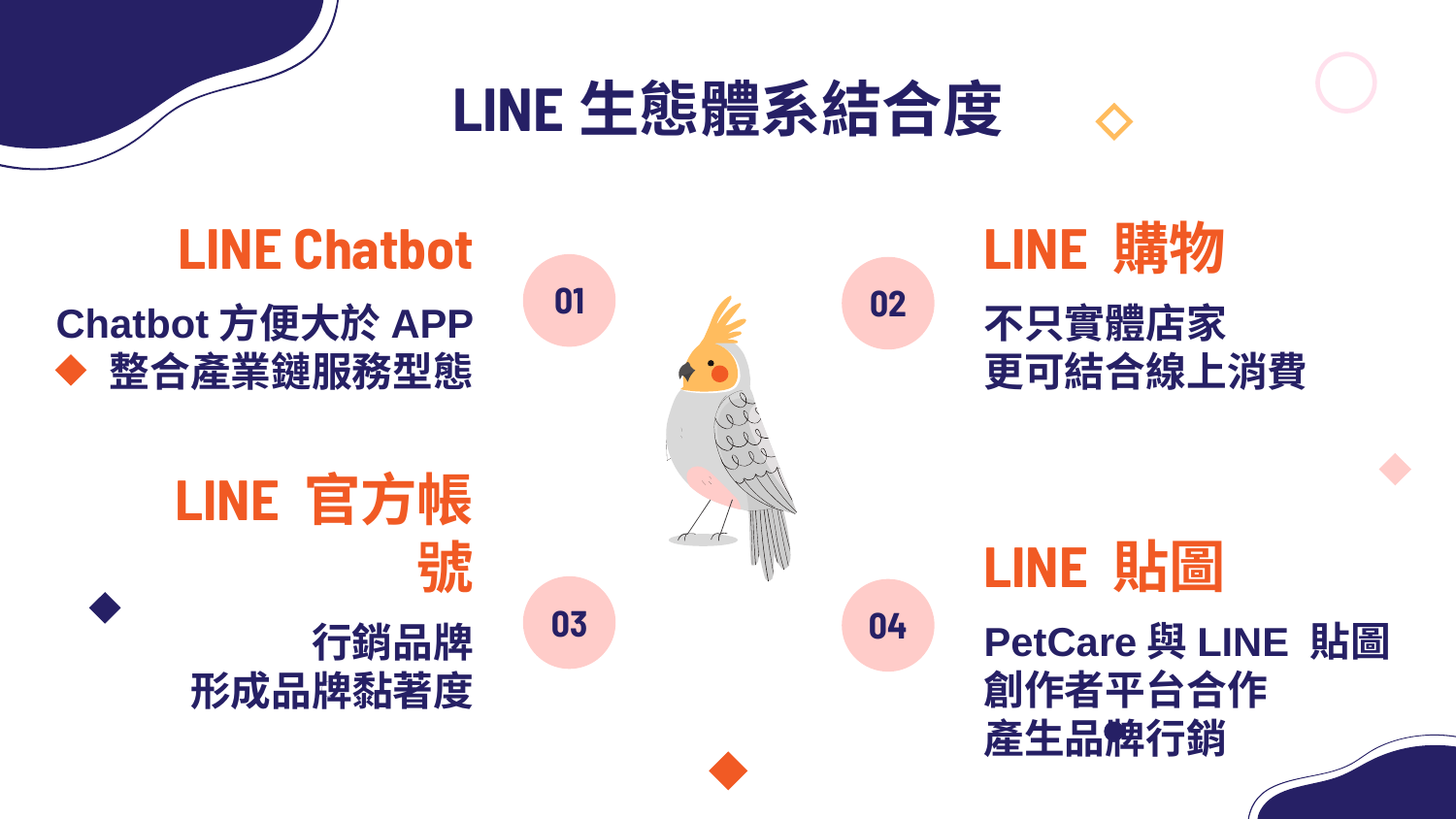

LINE生態體系結合度
# LINE Chatbot
LINE 購物

01
02
Chatbot方便大於APP
整合產業鏈服務型態
不只實體店家
更可結合線上消費

LINE 貼圖
LINE 官方帳號

PetCare與LINE 貼圖
創作者平台合作
產生品牌行銷
03
行銷品牌
形成品牌黏著度
04